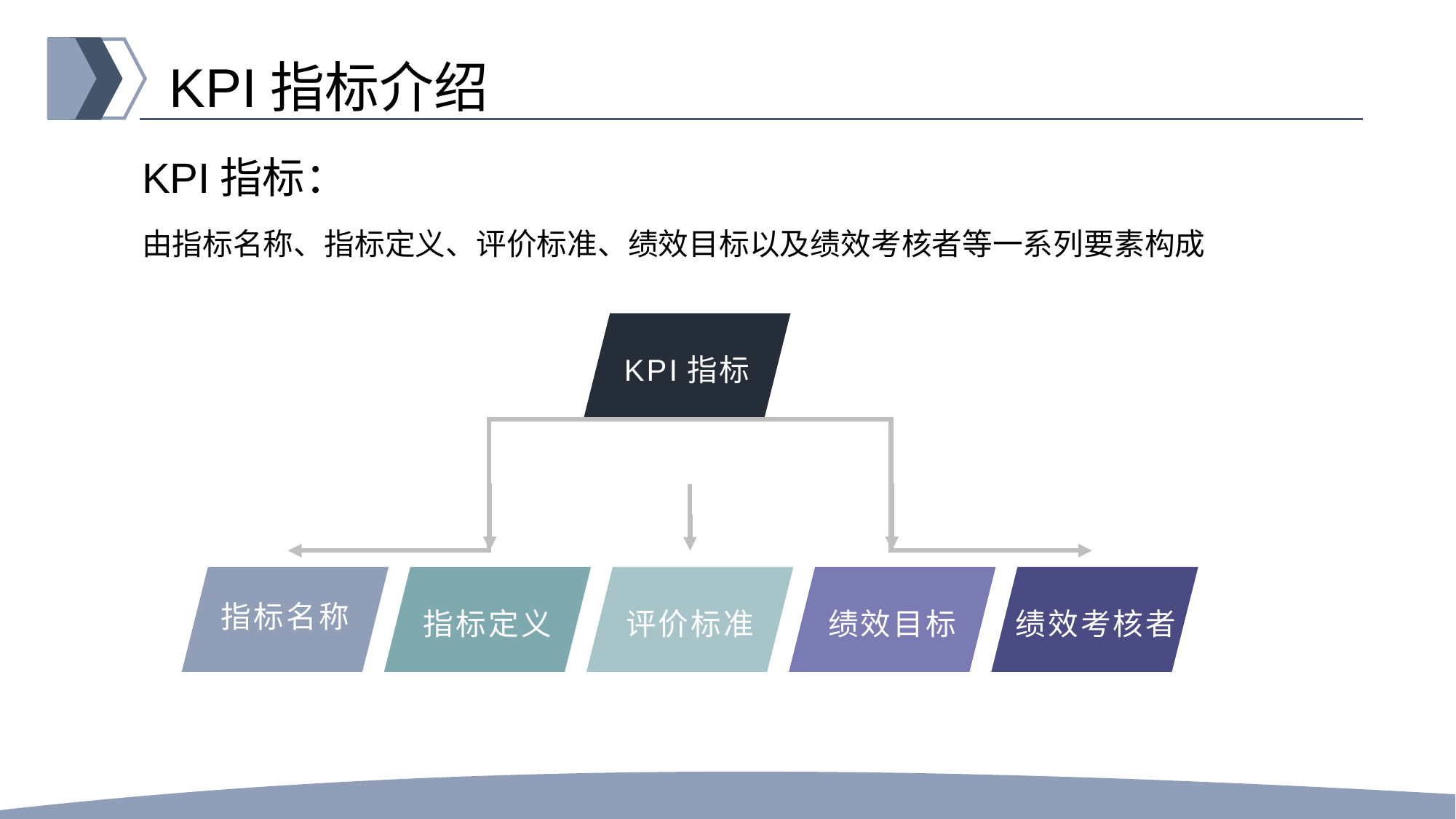

# KPI指标介绍
KPI指标：
由指标名称、指标定义、评价标准、绩效目标以及绩效考核者等一系列要素构成

KPI指标

指标名称
绩效考核者
指标定义
评价标准
绩效目标